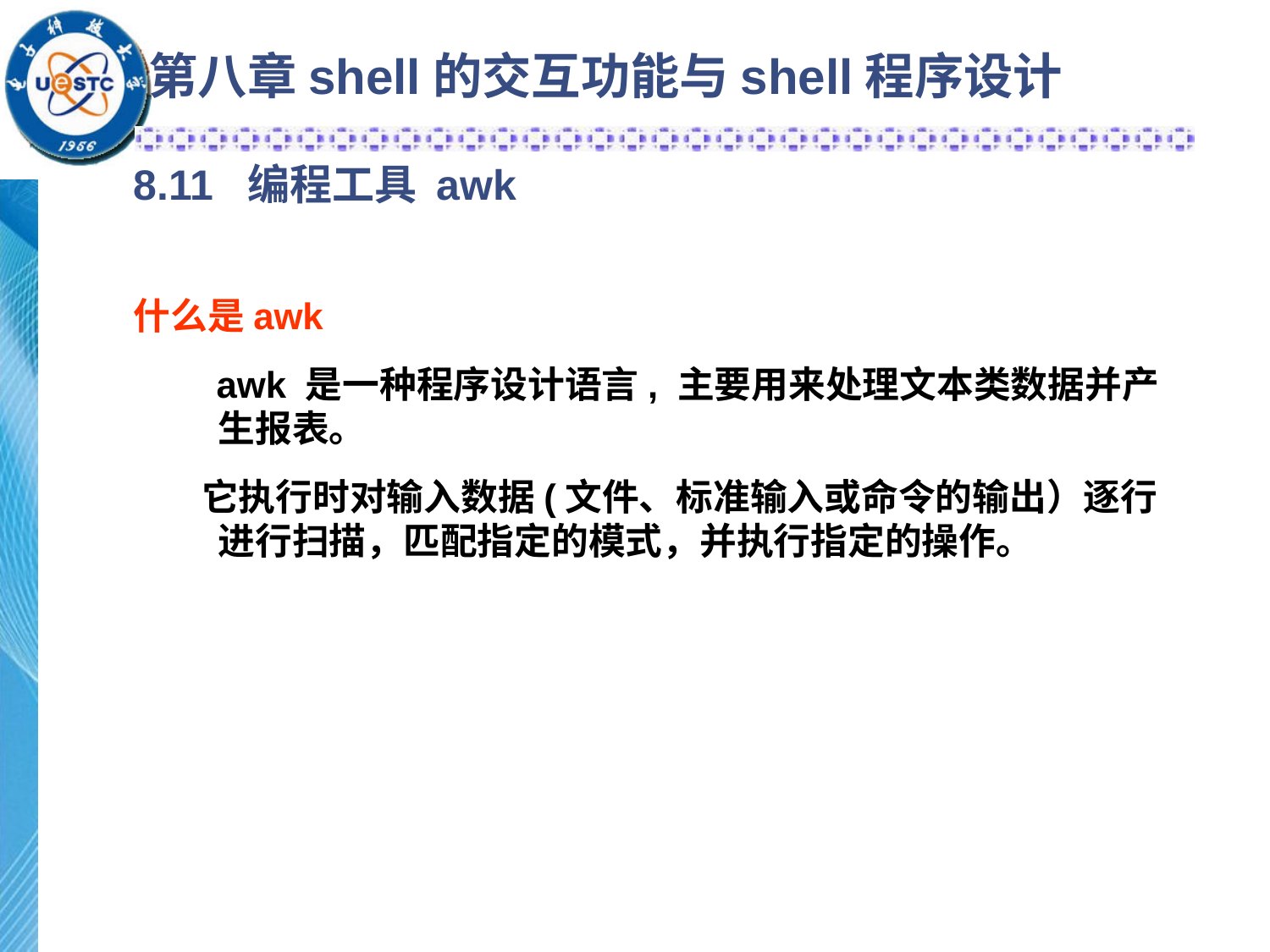

第八章shell的交互功能与shell程序设计
8.11  编程工具 awk
什么是awk
        awk 是一种程序设计语言, 主要用来处理文本类数据并产生报表。
       它执行时对输入数据(文件、标准输入或命令的输出）逐行进行扫描，匹配指定的模式，并执行指定的操作。